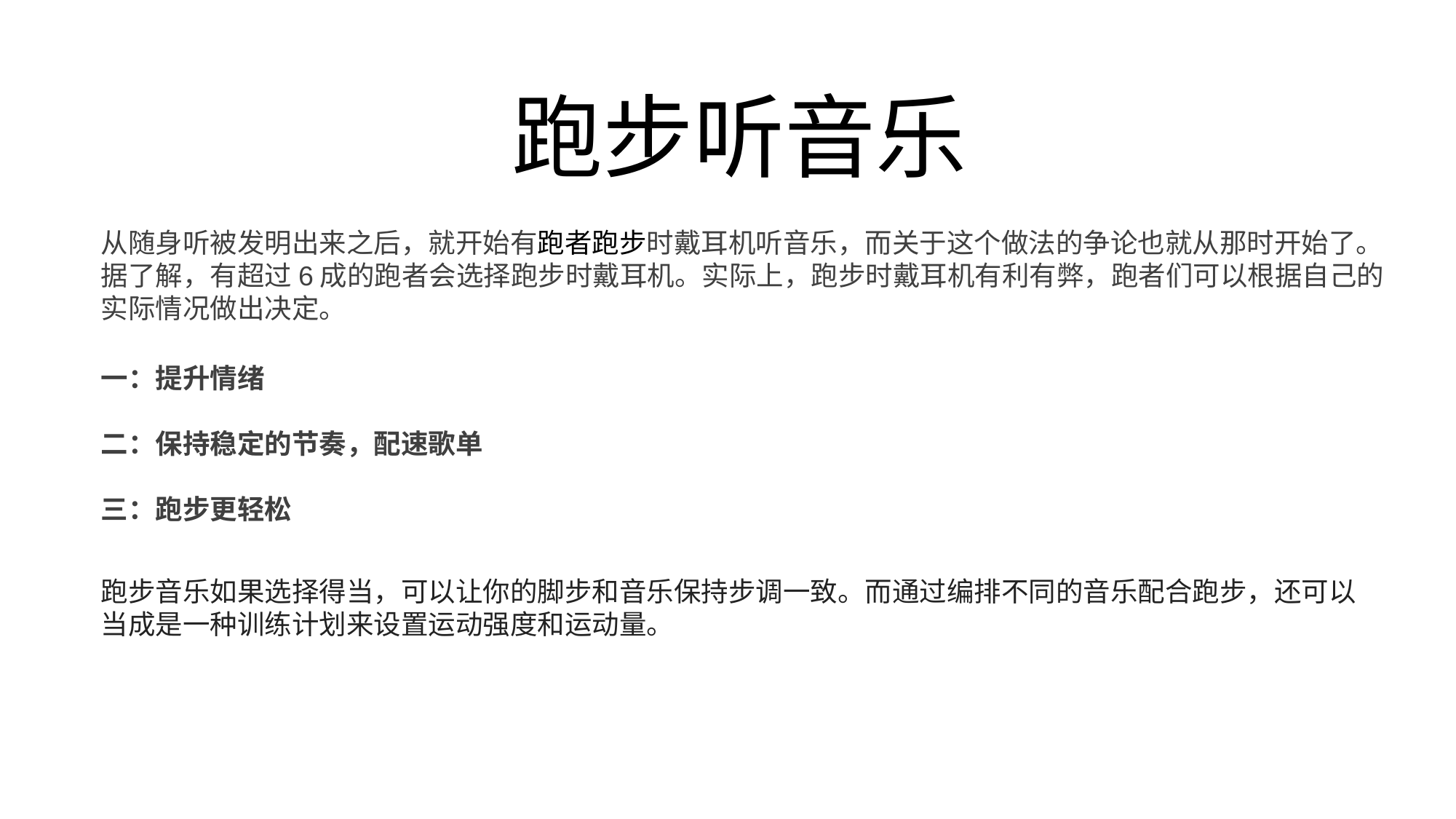

# 跑步听音乐
从随身听被发明出来之后，就开始有跑者跑步时戴耳机听音乐，而关于这个做法的争论也就从那时开始了。据了解，有超过6成的跑者会选择跑步时戴耳机。实际上，跑步时戴耳机有利有弊，跑者们可以根据自己的实际情况做出决定。
一：提升情绪

二：保持稳定的节奏，配速歌单

三：跑步更轻松
跑步音乐如果选择得当，可以让你的脚步和音乐保持步调一致。而通过编排不同的音乐配合跑步，还可以当成是一种训练计划来设置运动强度和运动量。